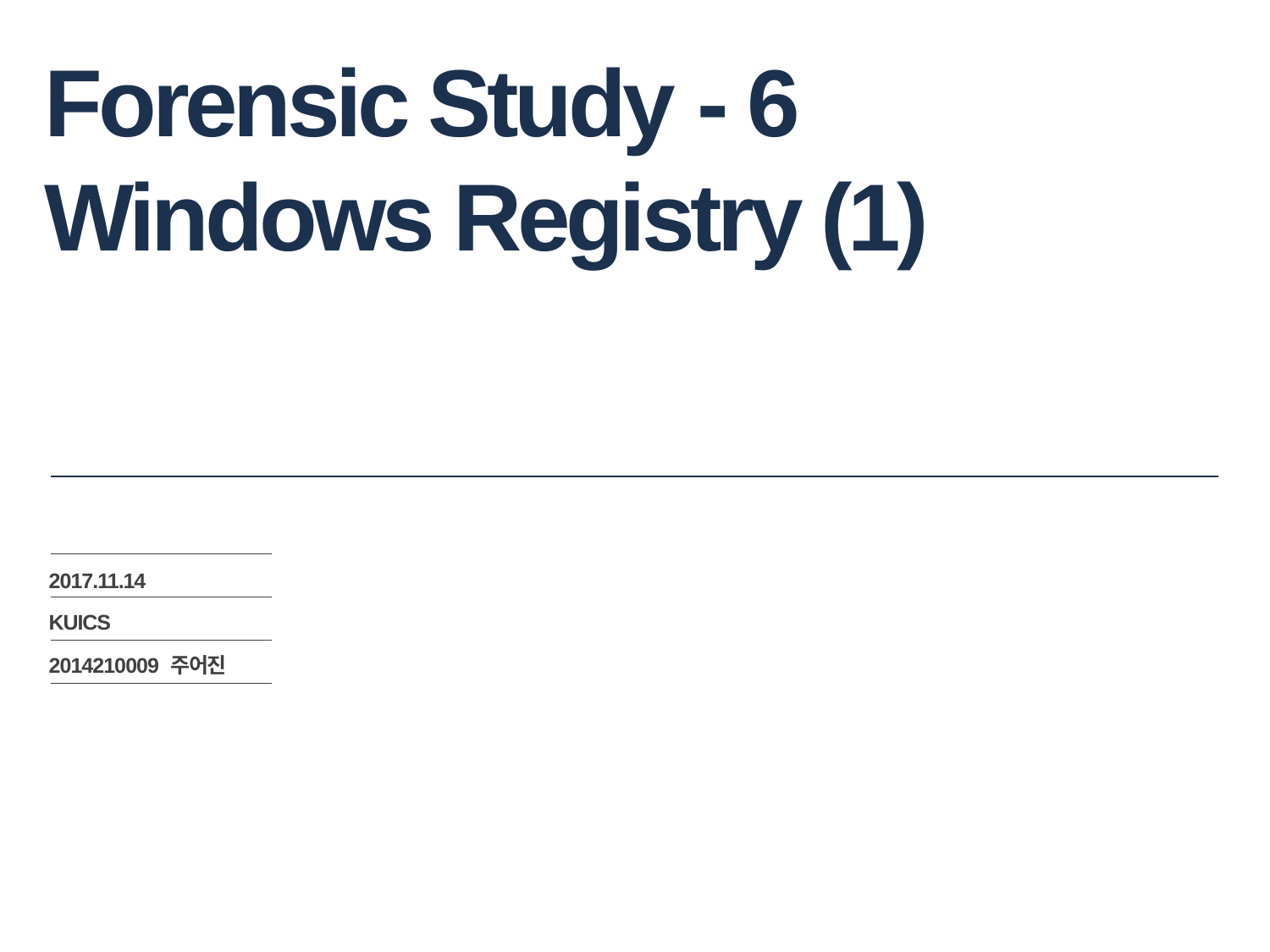

# Forensic Study - 6
Windows Registry (1)
2017.11.14
KUICS
2014210009 주어진